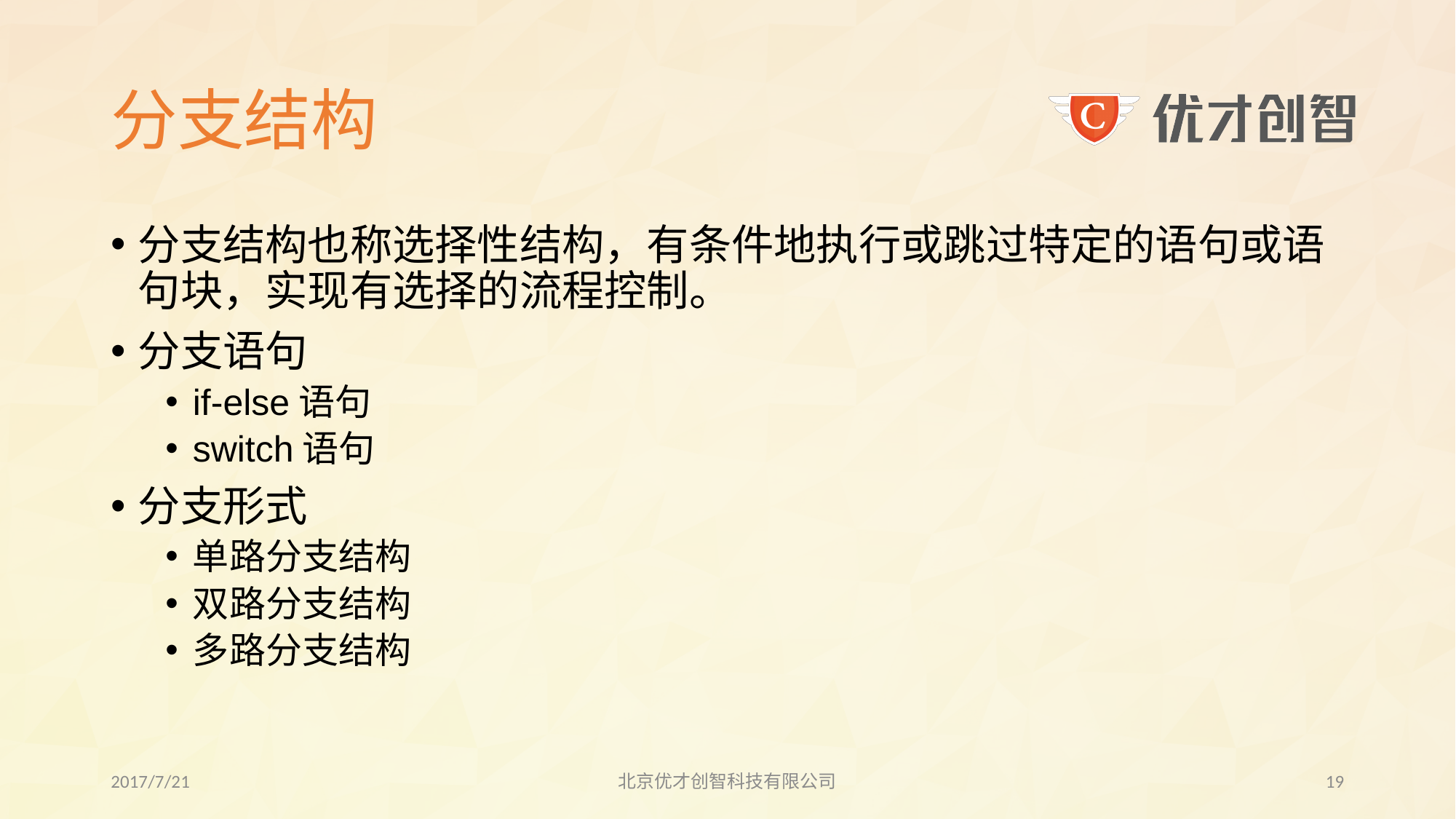

# 分支结构
分支结构也称选择性结构，有条件地执行或跳过特定的语句或语句块，实现有选择的流程控制。
分支语句
if-else语句
switch语句
分支形式
单路分支结构
双路分支结构
多路分支结构
2017/7/21
北京优才创智科技有限公司
19